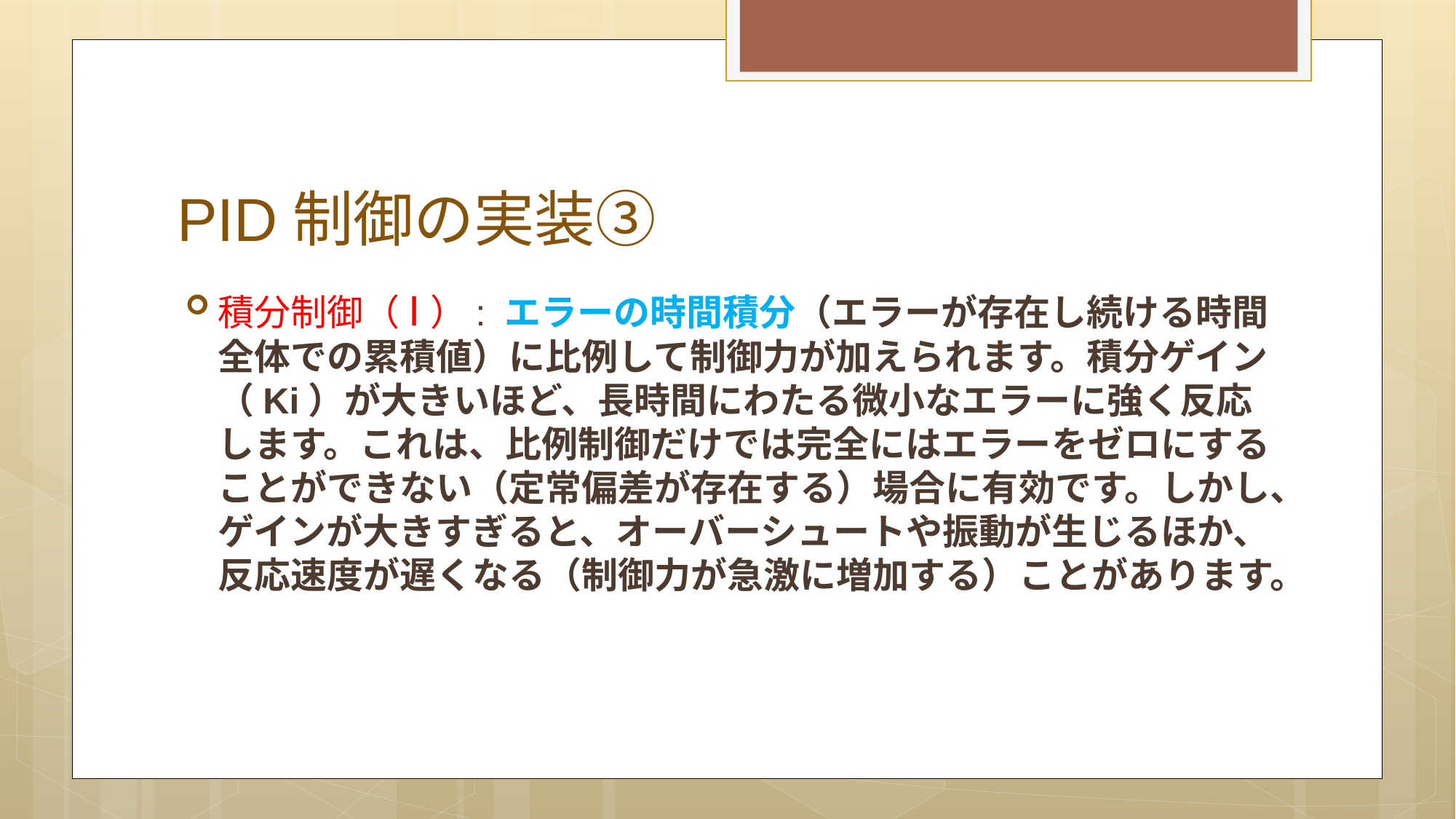

# PID制御の実装③
積分制御（I）: エラーの時間積分（エラーが存在し続ける時間全体での累積値）に比例して制御力が加えられます。積分ゲイン（Ki）が大きいほど、長時間にわたる微小なエラーに強く反応します。これは、比例制御だけでは完全にはエラーをゼロにすることができない（定常偏差が存在する）場合に有効です。しかし、ゲインが大きすぎると、オーバーシュートや振動が生じるほか、反応速度が遅くなる（制御力が急激に増加する）ことがあります。